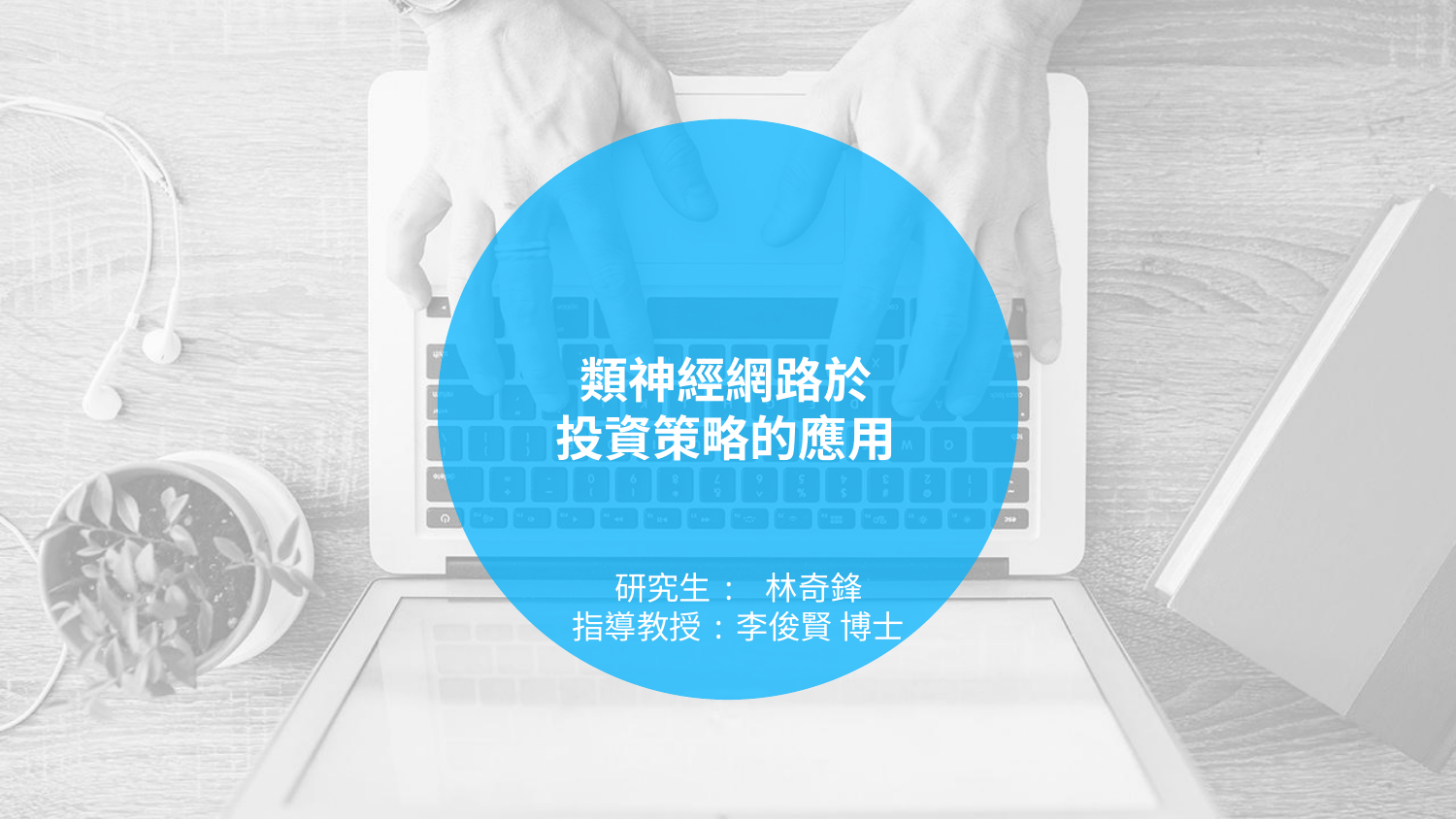

# 類神經網路於 投資策略的應用
研究生: 林奇鋒
指導教授:李俊賢 博士